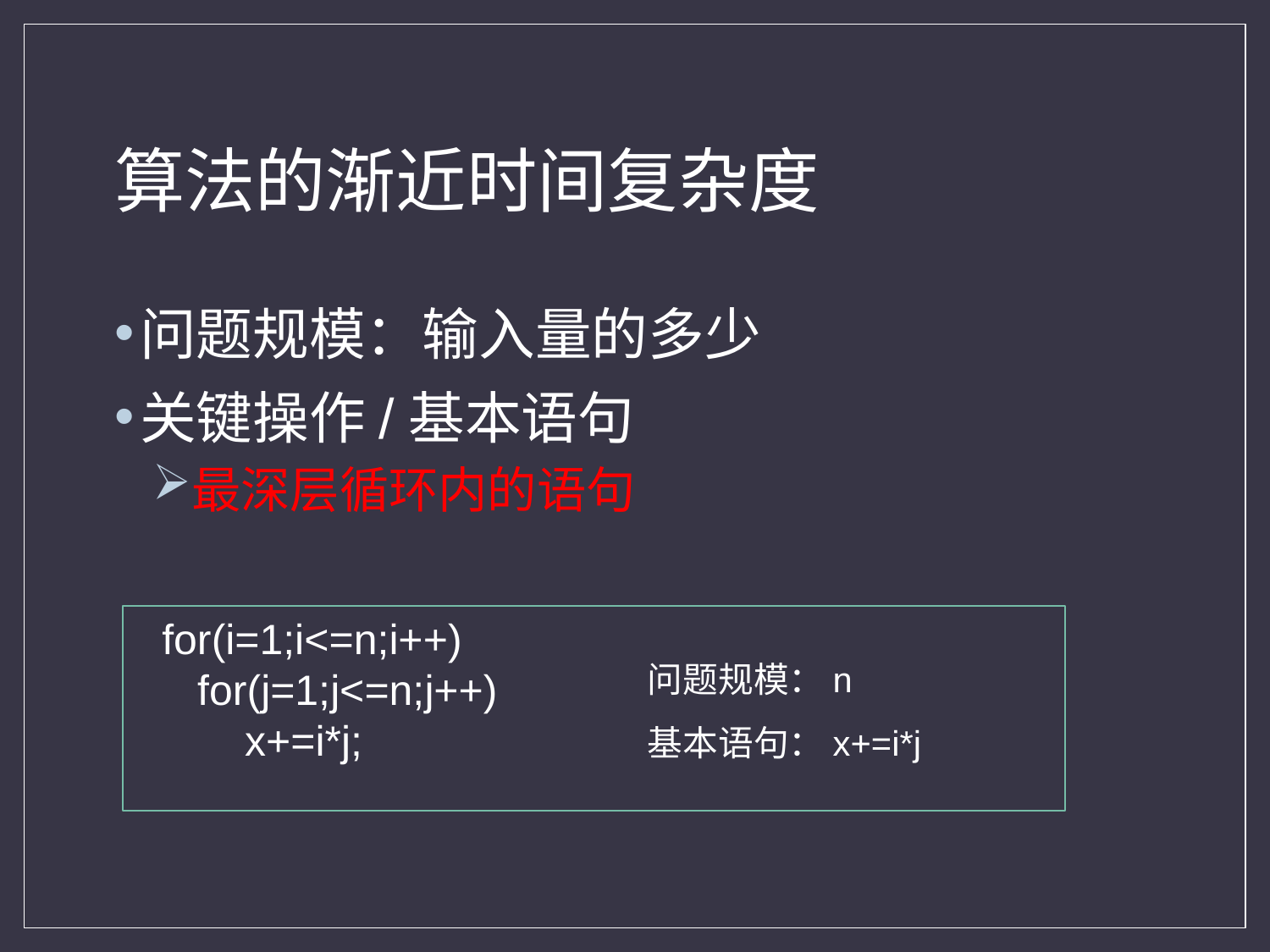

# 算法的渐近时间复杂度
问题规模：输入量的多少
关键操作/基本语句
最深层循环内的语句

for(i=1;i<=n;i++)
   for(j=1;j<=n;j++)
       x+=i*j;
问题规模：n
基本语句：x+=i*j